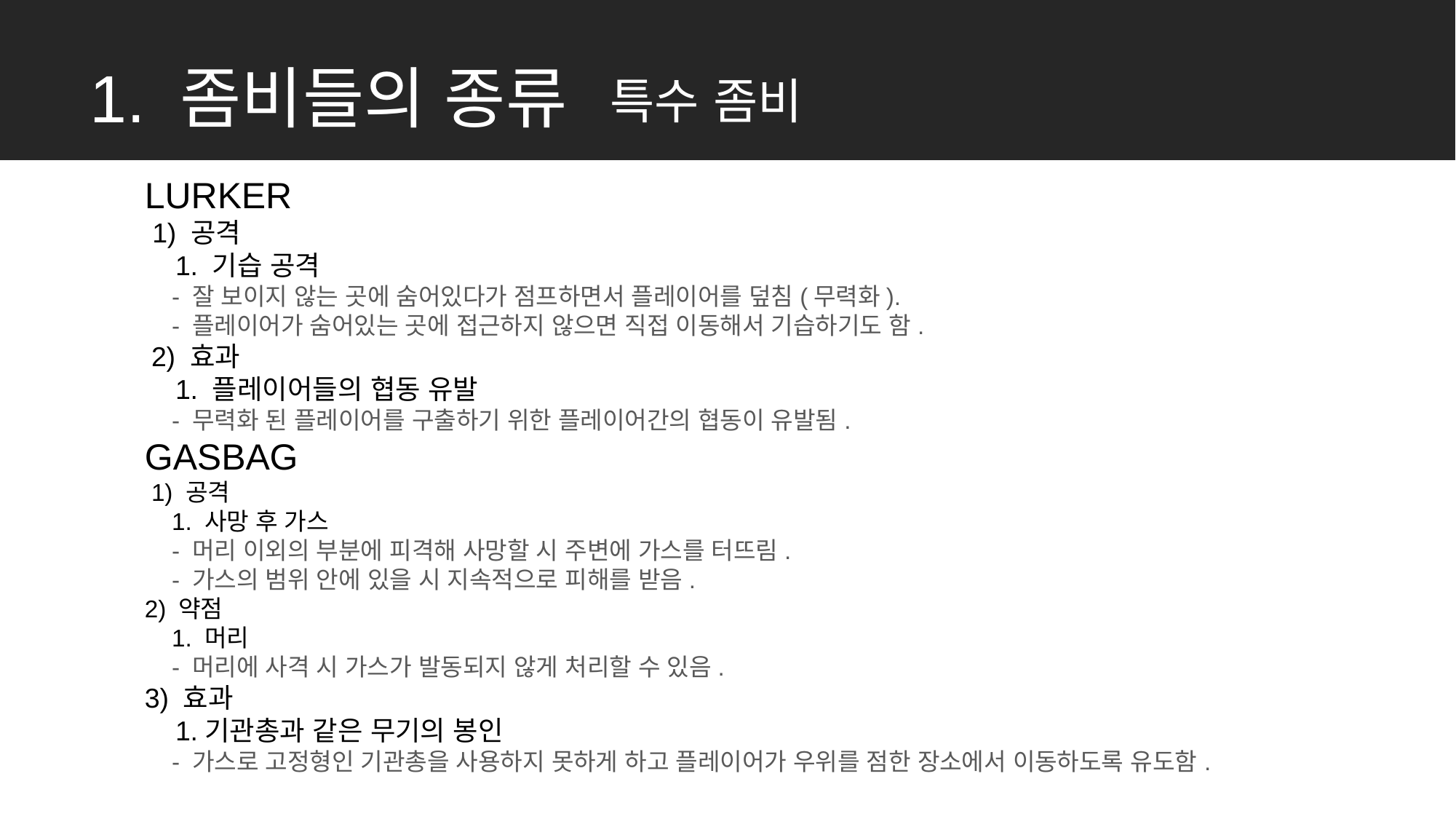

# 1. 좀비들의 종류
특수 좀비
LURKER
 1) 공격
    1. 기습 공격
    - 잘 보이지 않는 곳에 숨어있다가 점프하면서 플레이어를 덮침(무력화).
    - 플레이어가 숨어있는 곳에 접근하지 않으면 직접 이동해서 기습하기도 함.
 2) 효과
    1. 플레이어들의 협동 유발
    - 무력화 된 플레이어를 구출하기 위한 플레이어간의 협동이 유발됨.
GASBAG
 1) 공격
    1. 사망 후 가스
    - 머리 이외의 부분에 피격해 사망할 시 주변에 가스를 터뜨림.
    - 가스의 범위 안에 있을 시 지속적으로 피해를 받음.
2) 약점
    1. 머리
    - 머리에 사격 시 가스가 발동되지 않게 처리할 수 있음.
3) 효과
    1.기관총과 같은 무기의 봉인
    - 가스로 고정형인 기관총을 사용하지 못하게 하고 플레이어가 우위를 점한 장소에서 이동하도록 유도함.